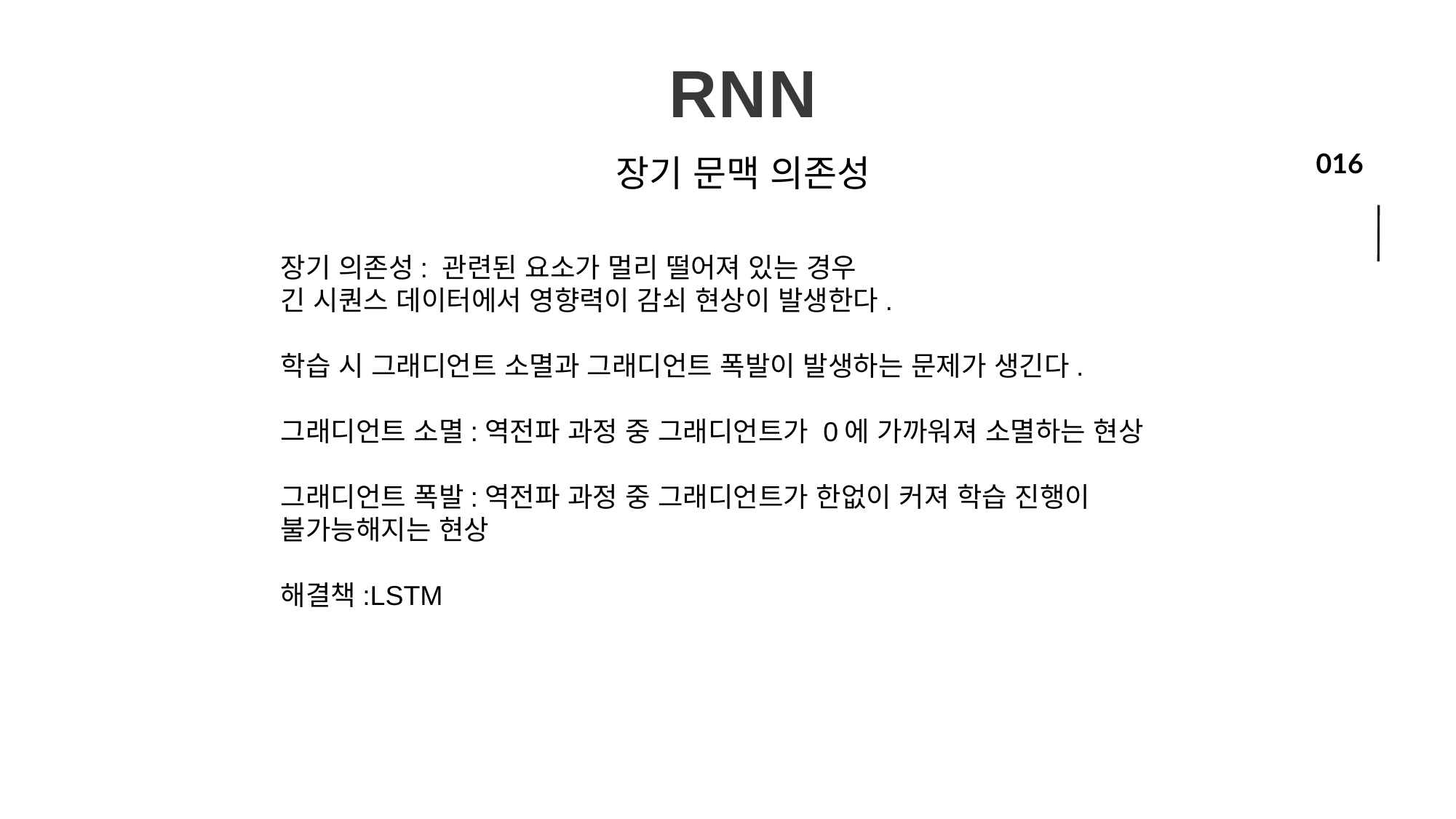

RNN
장기 문맥 의존성
장기 의존성: 관련된 요소가 멀리 떨어져 있는 경우
긴 시퀀스 데이터에서 영향력이 감쇠 현상이 발생한다.

학습 시 그래디언트 소멸과 그래디언트 폭발이 발생하는 문제가 생긴다.

그래디언트 소멸:역전파 과정 중 그래디언트가 0에 가까워져 소멸하는 현상

그래디언트 폭발:역전파 과정 중 그래디언트가 한없이 커져 학습 진행이 불가능해지는 현상

해결책:LSTM